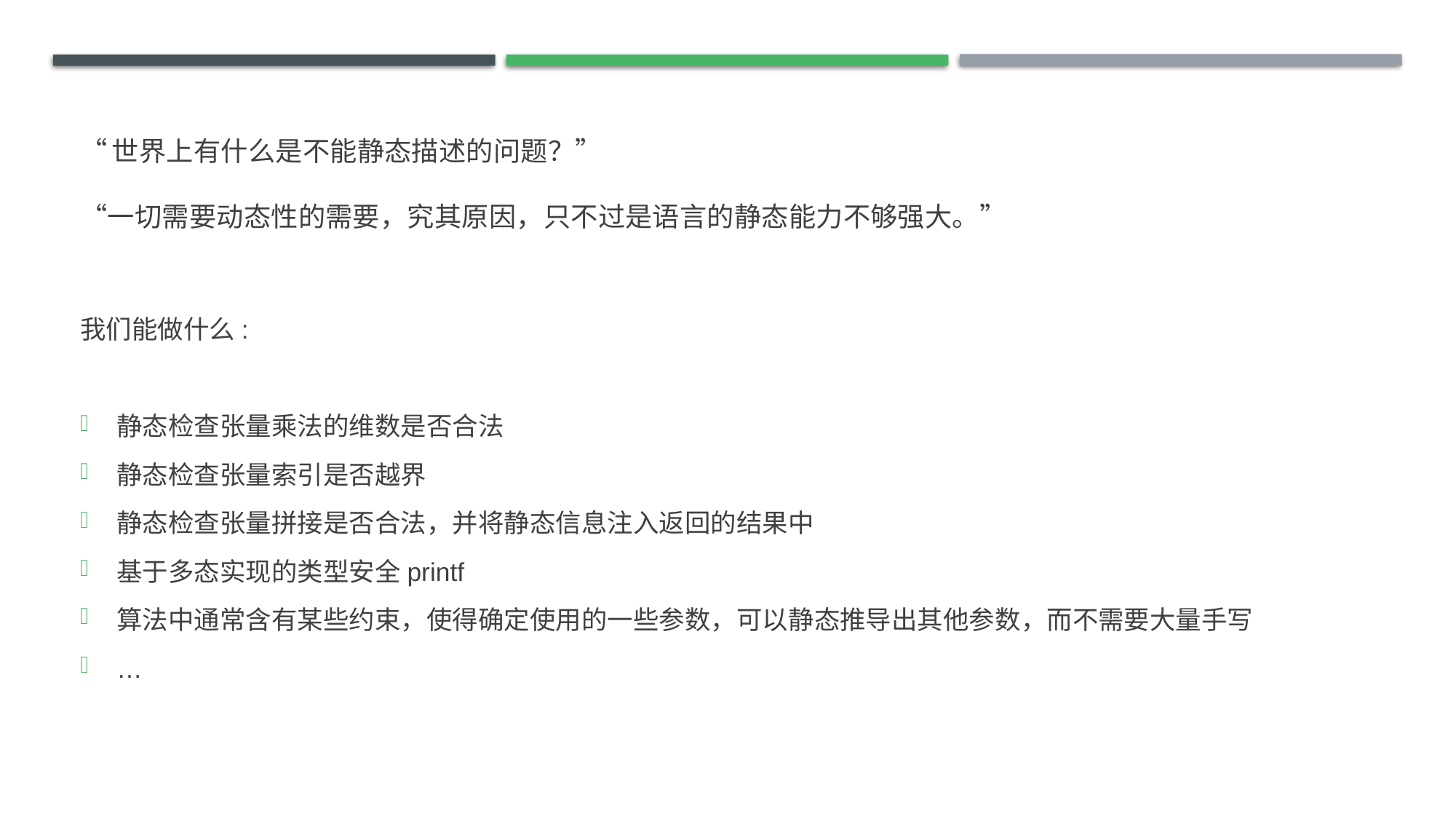

# “世界上有什么是不能静态描述的问题？” “一切需要动态性的需要，究其原因，只不过是语言的静态能力不够强大。”
我们能做什么:

静态检查张量乘法的维数是否合法
静态检查张量索引是否越界
静态检查张量拼接是否合法，并将静态信息注入返回的结果中
基于多态实现的类型安全printf
算法中通常含有某些约束，使得确定使用的一些参数，可以静态推导出其他参数，而不需要大量手写
…